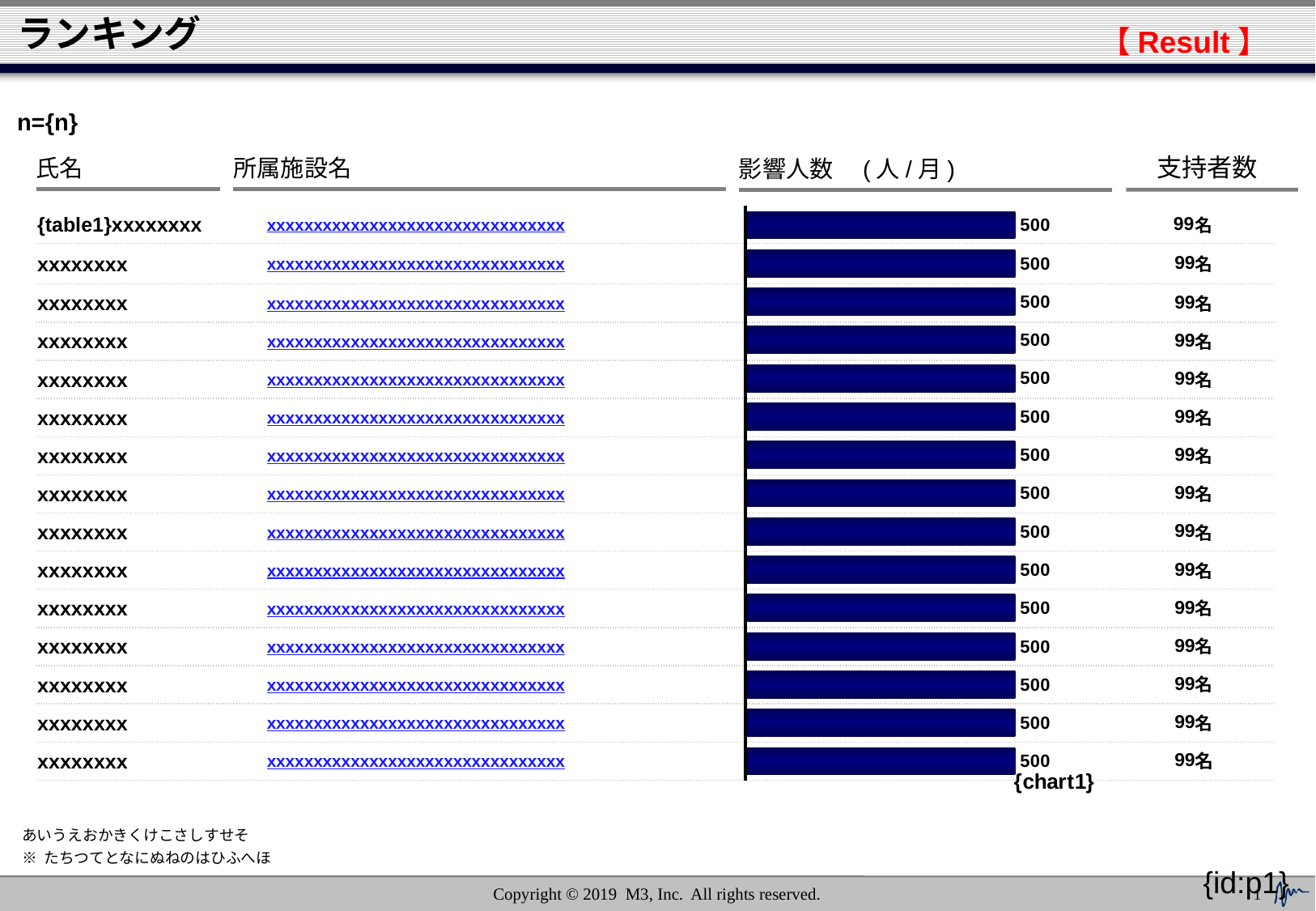

# ランキング
【Result】

n={n}

支持者数

氏名
所属施設名
影響人数　(人/月)

### Chart: {chart1}

| Category | 系列 1 |
|---|---|
| 分類 1 | 500.0 |
| 分類 2 | 500.0 |
| 分類 3 | 500.0 |
| 分類 4 | 500.0 |
| 分類 5 | 500.0 |
| 分類 6 | 500.0 |
| 分類 7 | 500.0 |
| 分類 8 | 500.0 |
| 分類 9 | 500.0 |
| 分類 10 | 500.0 |
| 分類 11 | 500.0 |
| 分類 12 | 500.0 |
| 分類 13 | 500.0 |
| 分類 14 | 500.0 |
| 分類 15 | 500.0 |
| {table1}xxxxxxxx | xxxxxxxxxxxxxxxxxxxxxxxxxxxxxxxx |  | 99 | 名 |
| --- | --- | --- | --- | --- |
| xxxxxxxx | xxxxxxxxxxxxxxxxxxxxxxxxxxxxxxxx |  | 99 | 名 |
| xxxxxxxx | xxxxxxxxxxxxxxxxxxxxxxxxxxxxxxxx |  | 99 | 名 |
| xxxxxxxx | xxxxxxxxxxxxxxxxxxxxxxxxxxxxxxxx |  | 99 | 名 |
| xxxxxxxx | xxxxxxxxxxxxxxxxxxxxxxxxxxxxxxxx |  | 99 | 名 |
| xxxxxxxx | xxxxxxxxxxxxxxxxxxxxxxxxxxxxxxxx |  | 99 | 名 |
| xxxxxxxx | xxxxxxxxxxxxxxxxxxxxxxxxxxxxxxxx |  | 99 | 名 |
| xxxxxxxx | xxxxxxxxxxxxxxxxxxxxxxxxxxxxxxxx |  | 99 | 名 |
| xxxxxxxx | xxxxxxxxxxxxxxxxxxxxxxxxxxxxxxxx |  | 99 | 名 |
| xxxxxxxx | xxxxxxxxxxxxxxxxxxxxxxxxxxxxxxxx |  | 99 | 名 |
| xxxxxxxx | xxxxxxxxxxxxxxxxxxxxxxxxxxxxxxxx |  | 99 | 名 |
| xxxxxxxx | xxxxxxxxxxxxxxxxxxxxxxxxxxxxxxxx |  | 99 | 名 |
| xxxxxxxx | xxxxxxxxxxxxxxxxxxxxxxxxxxxxxxxx |  | 99 | 名 |
| xxxxxxxx | xxxxxxxxxxxxxxxxxxxxxxxxxxxxxxxx |  | 99 | 名 |
| xxxxxxxx | xxxxxxxxxxxxxxxxxxxxxxxxxxxxxxxx |  | 99 | 名 |
あいうえおかきくけこさしすせそ
※ たちつてとなにぬねのはひふへほ
{id:p1}